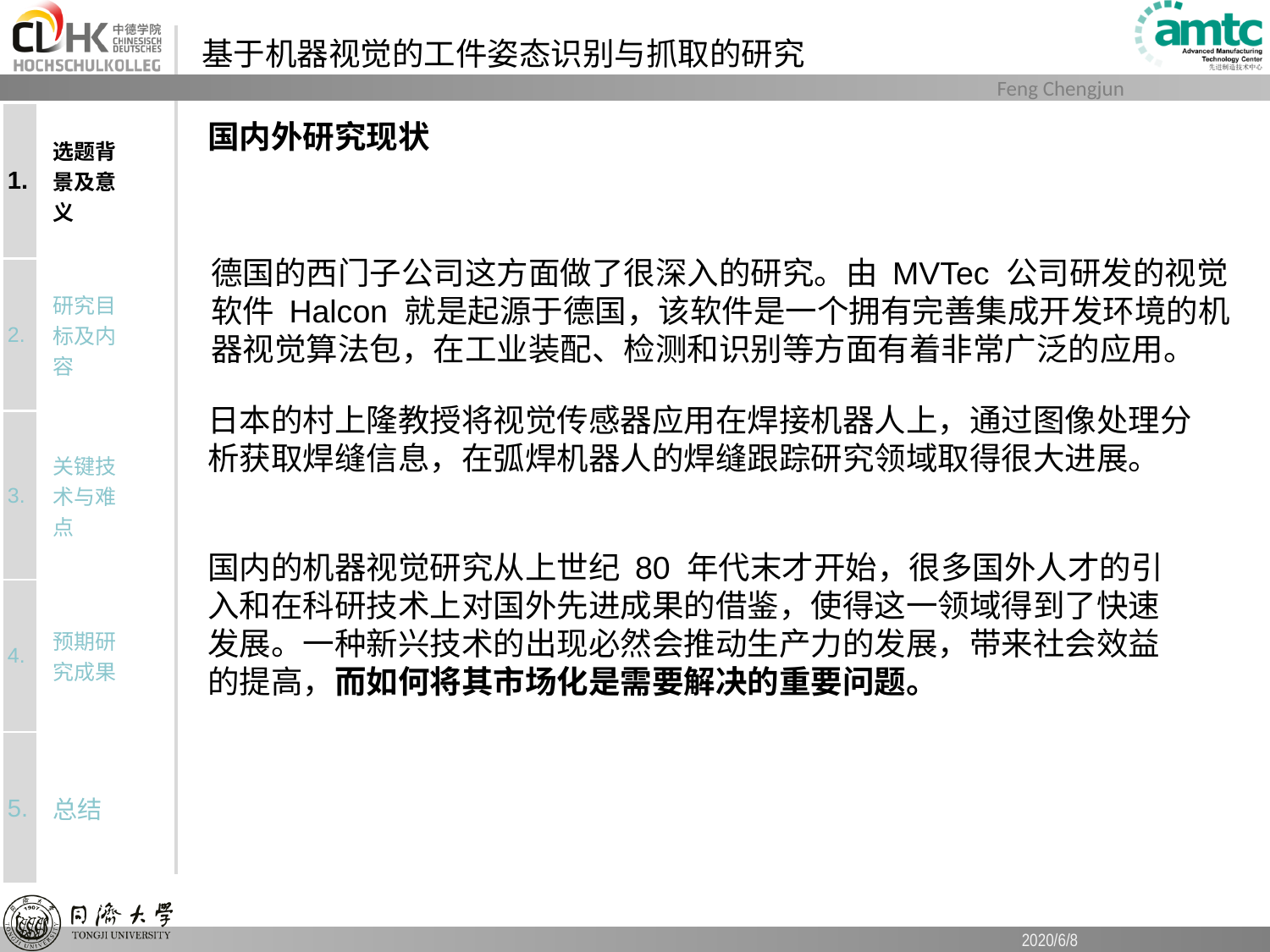

# 基于机器视觉的工件姿态识别与抓取的研究
| 1. | 选题背景及意义 |  |
| --- | --- | --- |
| 2. | 研究目标及内容 |  |
| 3. | 关键技术与难点 |  |
| 4. | 预期研究成果 |  |
| 5. | 总结 |  |
国内外研究现状
德国的西门子公司这方面做了很深入的研究。由 MVTec 公司研发的视觉软件 Halcon 就是起源于德国，该软件是一个拥有完善集成开发环境的机器视觉算法包，在工业装配、检测和识别等方面有着非常广泛的应用。
日本的村上隆教授将视觉传感器应用在焊接机器人上，通过图像处理分析获取焊缝信息，在弧焊机器人的焊缝跟踪研究领域取得很大进展。
国内的机器视觉研究从上世纪 80 年代末才开始，很多国外人才的引入和在科研技术上对国外先进成果的借鉴，使得这一领域得到了快速发展。一种新兴技术的出现必然会推动生产力的发展，带来社会效益的提高，而如何将其市场化是需要解决的重要问题。

2020/6/8